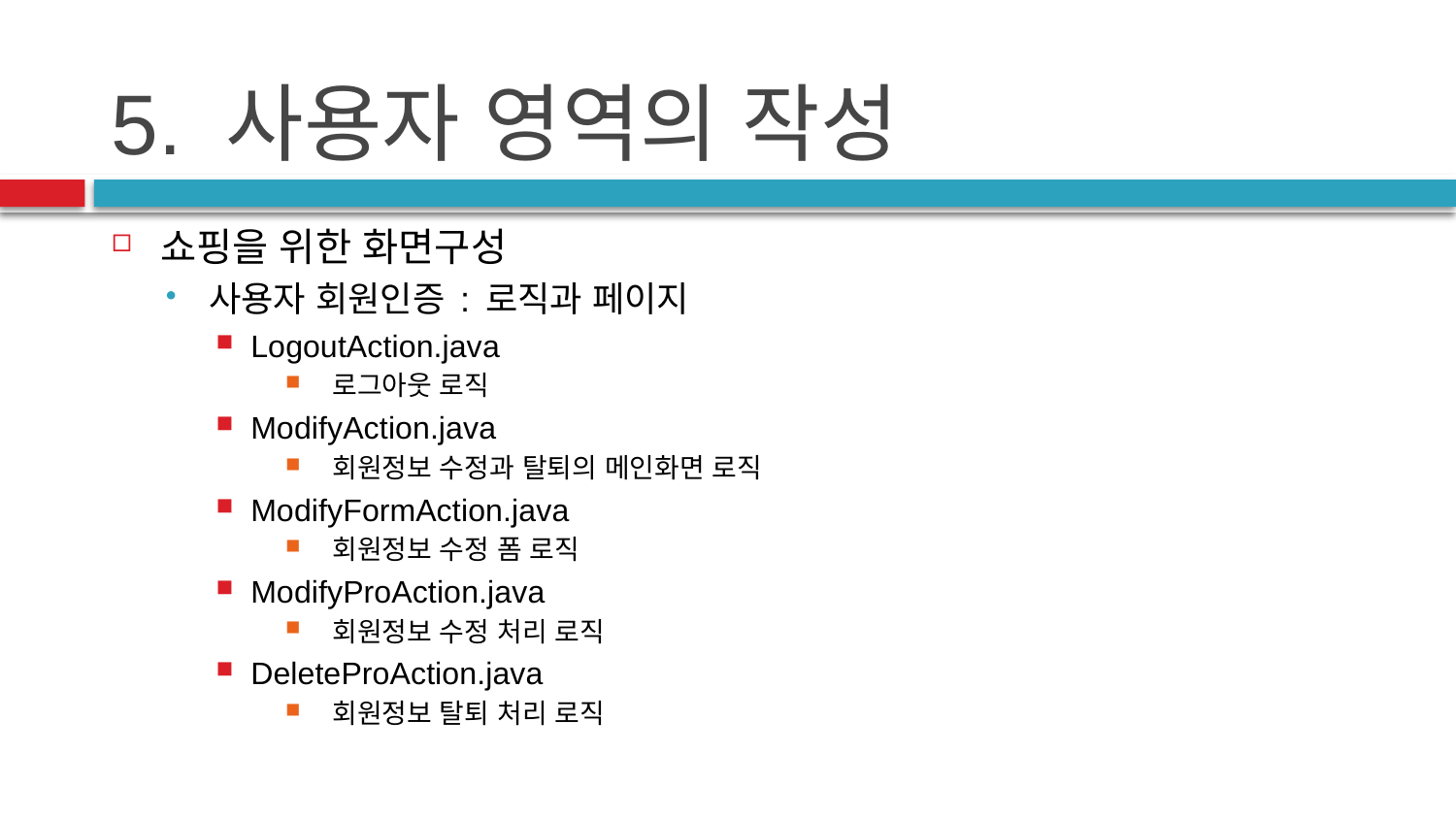

# 5. 사용자 영역의 작성
쇼핑을 위한 화면구성
사용자 회원인증 : 로직과 페이지
LogoutAction.java
 로그아웃 로직
ModifyAction.java
 회원정보 수정과 탈퇴의 메인화면 로직
ModifyFormAction.java
 회원정보 수정 폼 로직
ModifyProAction.java
 회원정보 수정 처리 로직
DeleteProAction.java
 회원정보 탈퇴 처리 로직